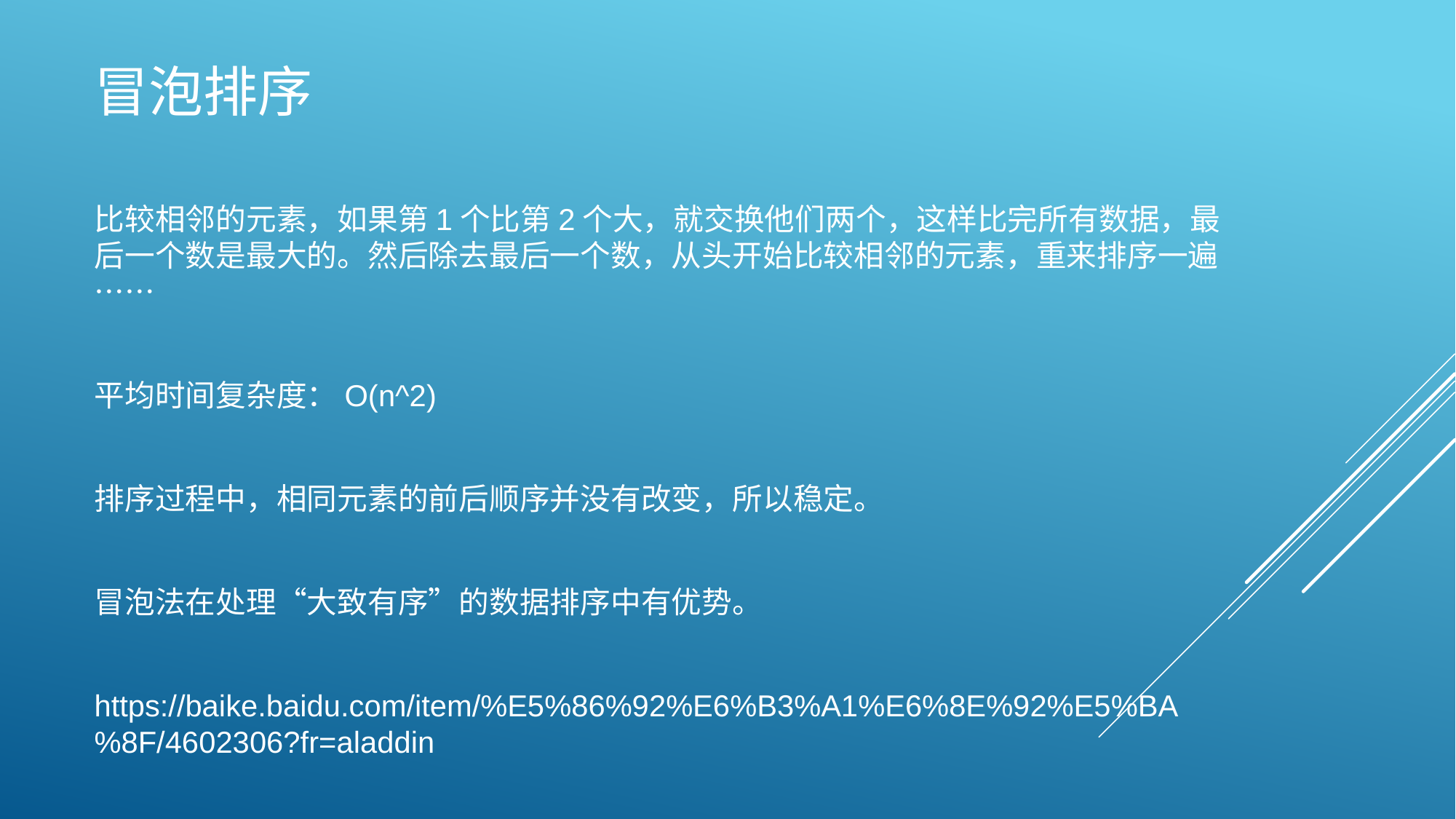

# 冒泡排序
比较相邻的元素，如果第1个比第2个大，就交换他们两个，这样比完所有数据，最后一个数是最大的。然后除去最后一个数，从头开始比较相邻的元素，重来排序一遍……

平均时间复杂度：O(n^2)

排序过程中，相同元素的前后顺序并没有改变，所以稳定。

冒泡法在处理“大致有序”的数据排序中有优势。

https://baike.baidu.com/item/%E5%86%92%E6%B3%A1%E6%8E%92%E5%BA%8F/4602306?fr=aladdin